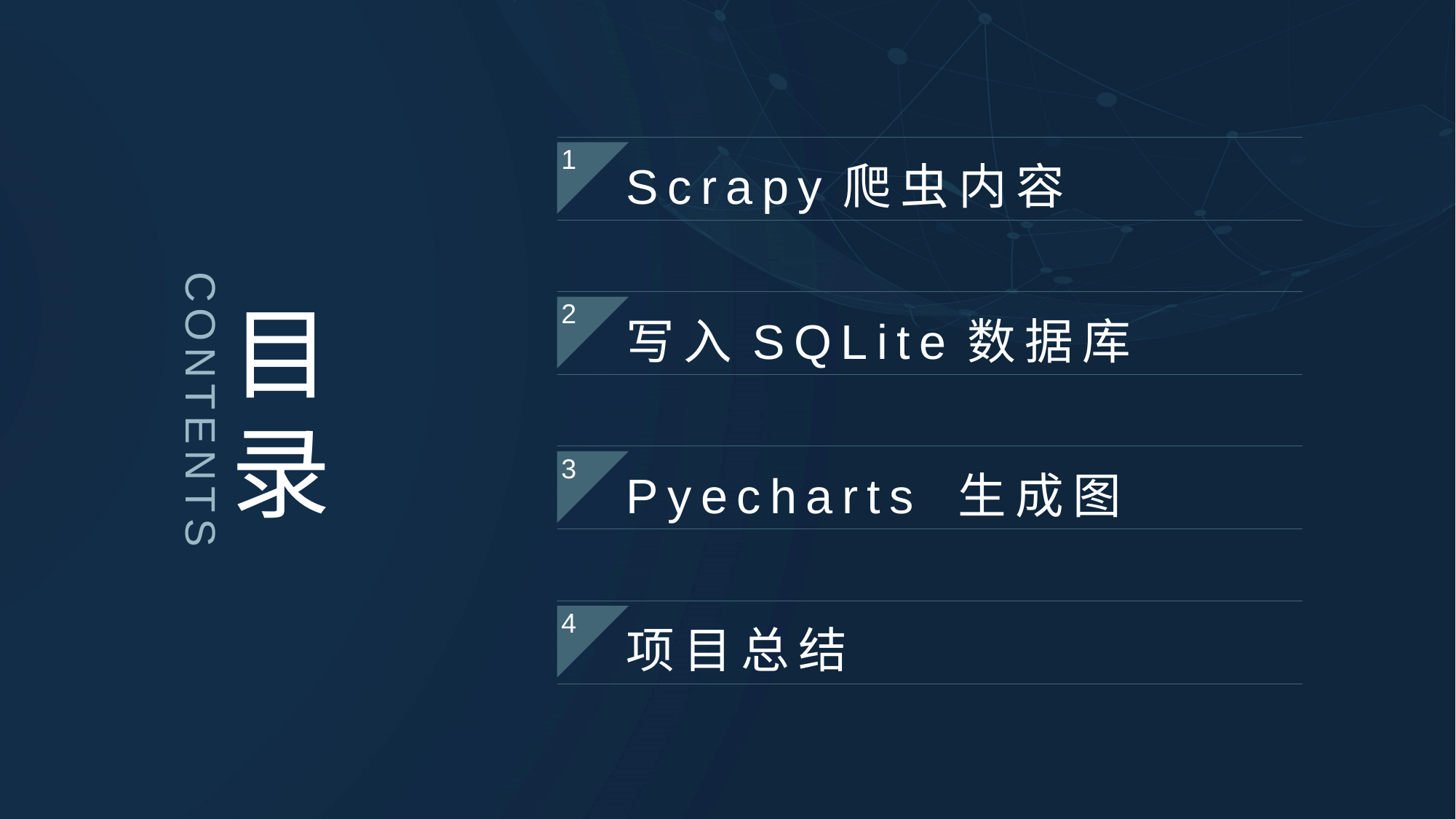

Scrapy爬虫内容
1
写入SQLite数据库
2
Pyecharts 生成图
3
项目总结
4
目
录
CONTENTS